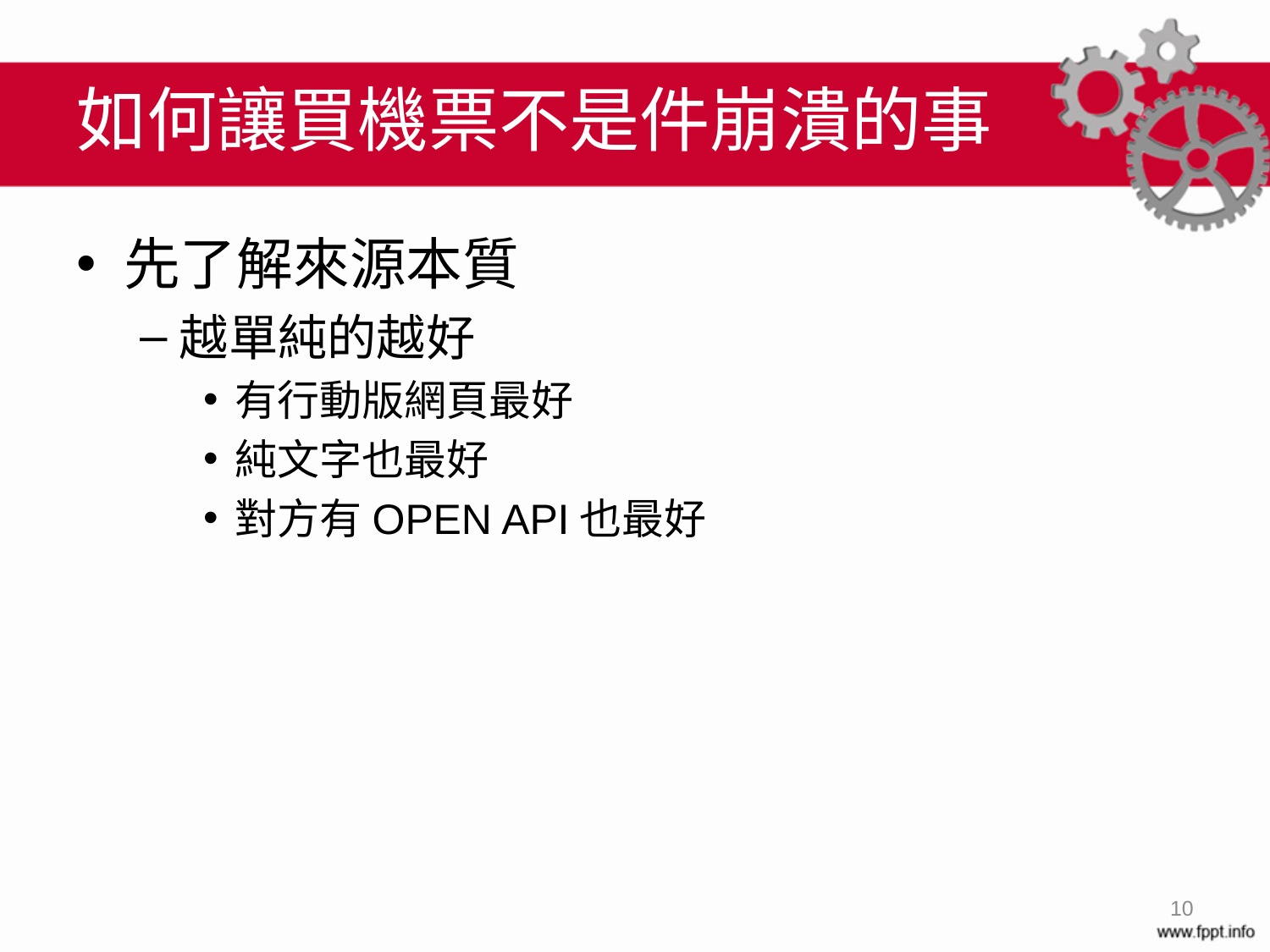

# 如何讓買機票不是件崩潰的事
先了解來源本質
越單純的越好
有行動版網頁最好
純文字也最好
對方有OPEN API也最好

10